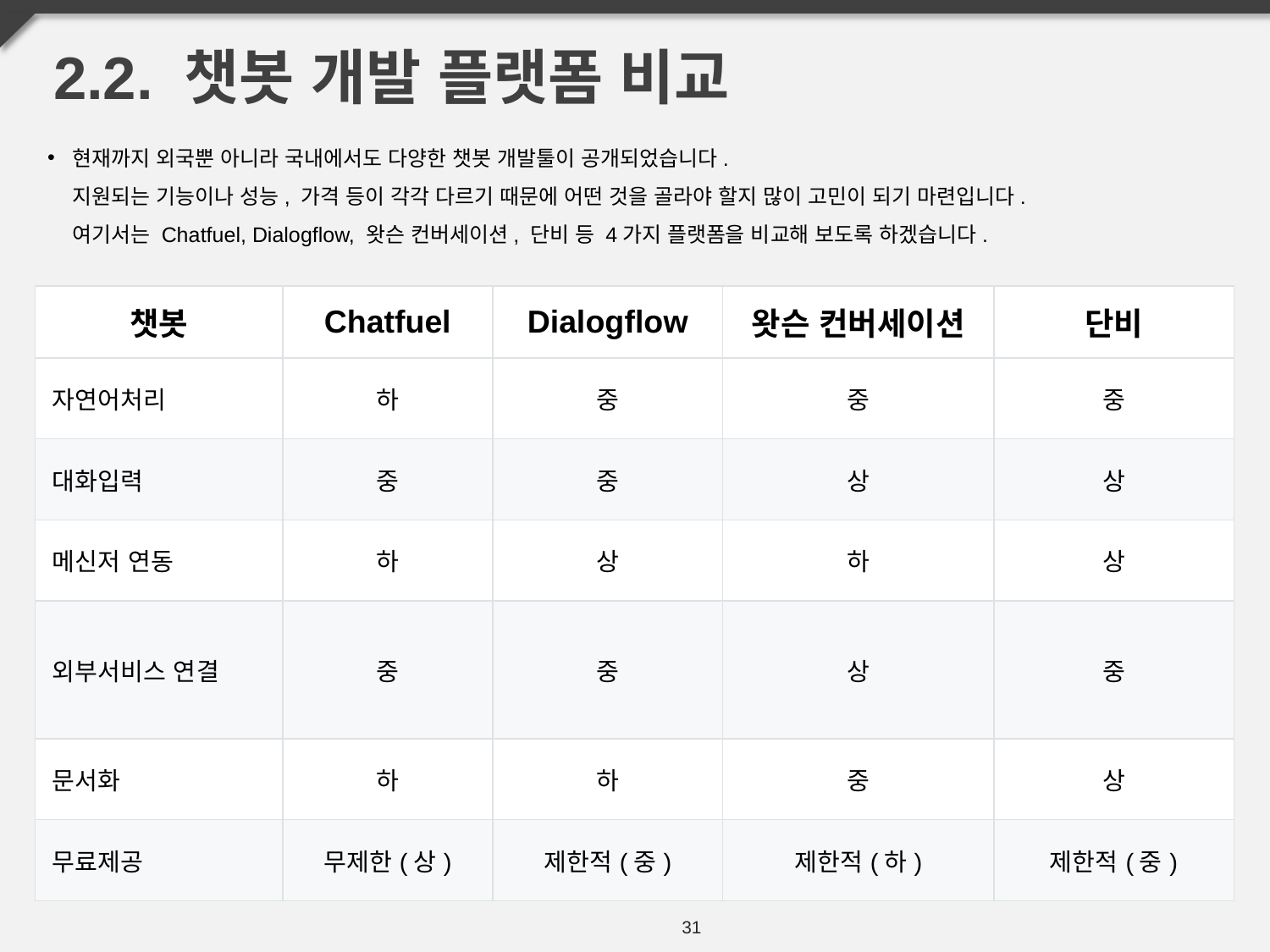

2.2. 챗봇 개발 플랫폼 비교
현재까지 외국뿐 아니라 국내에서도 다양한 챗봇 개발툴이 공개되었습니다.
지원되는 기능이나 성능, 가격 등이 각각 다르기 때문에 어떤 것을 골라야 할지 많이 고민이 되기 마련입니다.
여기서는 Chatfuel, Dialogflow, 왓슨 컨버세이션, 단비 등 4가지 플랫폼을 비교해 보도록 하겠습니다.
| 챗봇 | Chatfuel | Dialogflow | 왓슨 컨버세이션 | 단비 |
| --- | --- | --- | --- | --- |
| 자연어처리 | 하 | 중 | 중 | 중 |
| 대화입력 | 중 | 중 | 상 | 상 |
| 메신저 연동 | 하 | 상 | 하 | 상 |
| 외부서비스 연결 | 중 | 중 | 상 | 중 |
| 문서화 | 하 | 하 | 중 | 상 |
| 무료제공 | 무제한(상) | 제한적(중) | 제한적(하) | 제한적(중) |
31